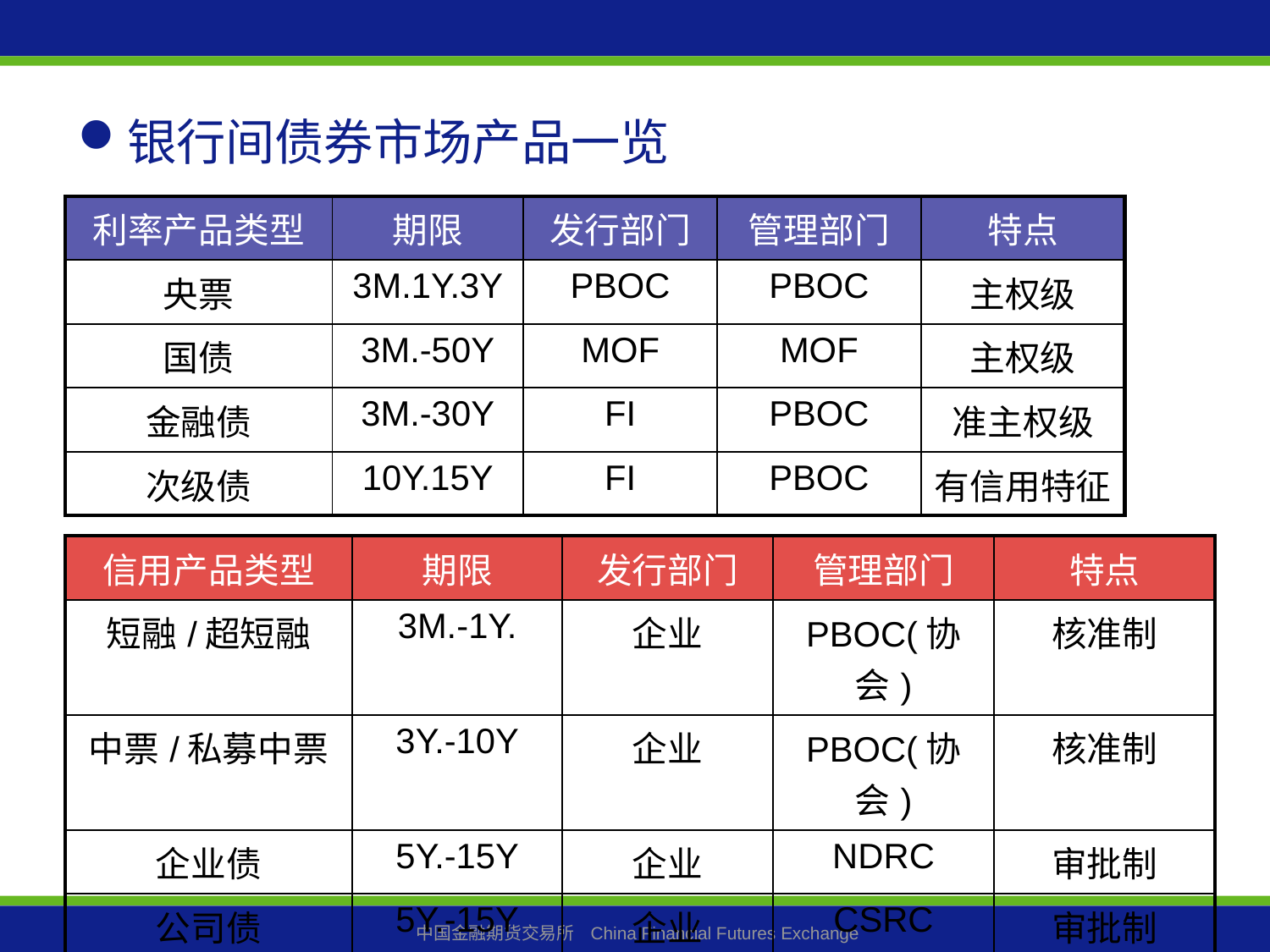

银行间债券市场产品一览
| 利率产品类型 | 期限 | 发行部门 | 管理部门 | 特点 |
| --- | --- | --- | --- | --- |
| 央票 | 3M.1Y.3Y | PBOC | PBOC | 主权级 |
| 国债 | 3M.-50Y | MOF | MOF | 主权级 |
| 金融债 | 3M.-30Y | FI | PBOC | 准主权级 |
| 次级债 | 10Y.15Y | FI | PBOC | 有信用特征 |
| 信用产品类型 | 期限 | 发行部门 | 管理部门 | 特点 |
| --- | --- | --- | --- | --- |
| 短融/超短融 | 3M.-1Y. | 企业 | PBOC(协会) | 核准制 |
| 中票/私募中票 | 3Y.-10Y | 企业 | PBOC(协会) | 核准制 |
| 企业债 | 5Y.-15Y | 企业 | NDRC | 审批制 |
| 公司债 | 5Y.-15Y | 企业 | CSRC | 审批制 |